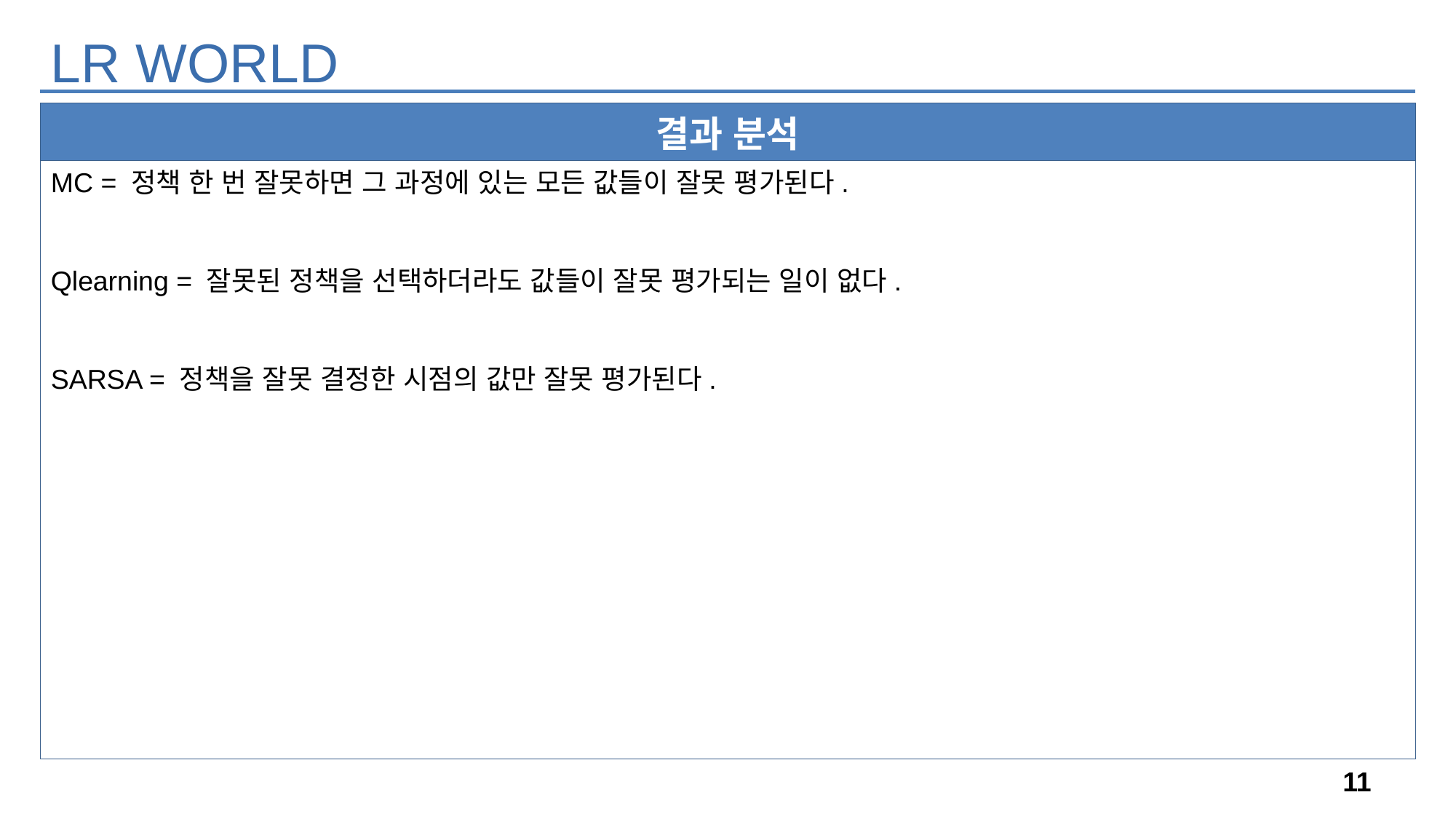

LR WORLD
결과 분석
MC = 정책 한 번 잘못하면 그 과정에 있는 모든 값들이 잘못 평가된다.

Qlearning = 잘못된 정책을 선택하더라도 값들이 잘못 평가되는 일이 없다.

SARSA = 정책을 잘못 결정한 시점의 값만 잘못 평가된다.

11